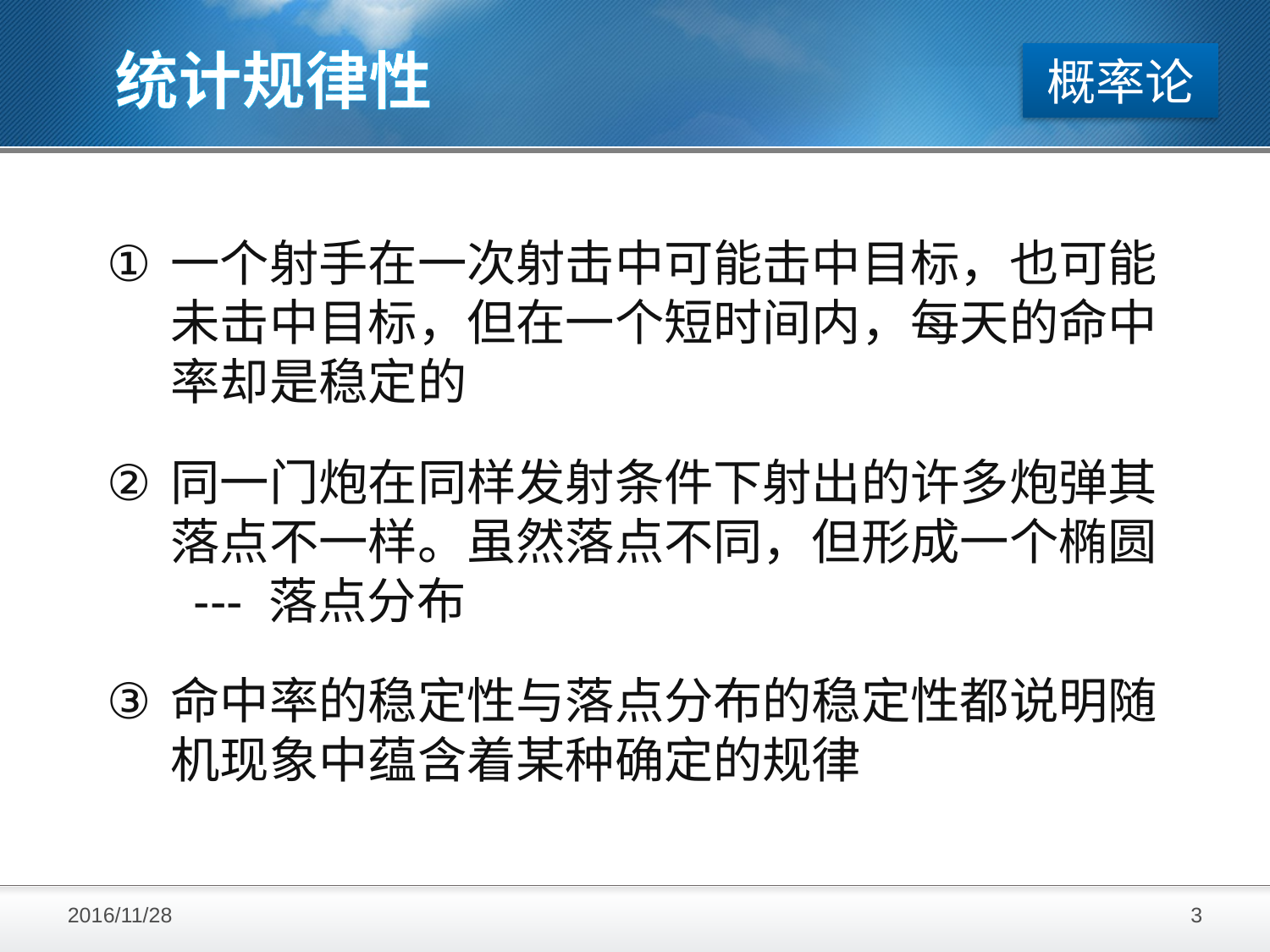

统计规律性
概率论
一个射手在一次射击中可能击中目标，也可能未击中目标，但在一个短时间内，每天的命中率却是稳定的
同一门炮在同样发射条件下射出的许多炮弹其落点不一样。虽然落点不同，但形成一个椭圆 --- 落点分布
命中率的稳定性与落点分布的稳定性都说明随机现象中蕴含着某种确定的规律
2016/11/28
3